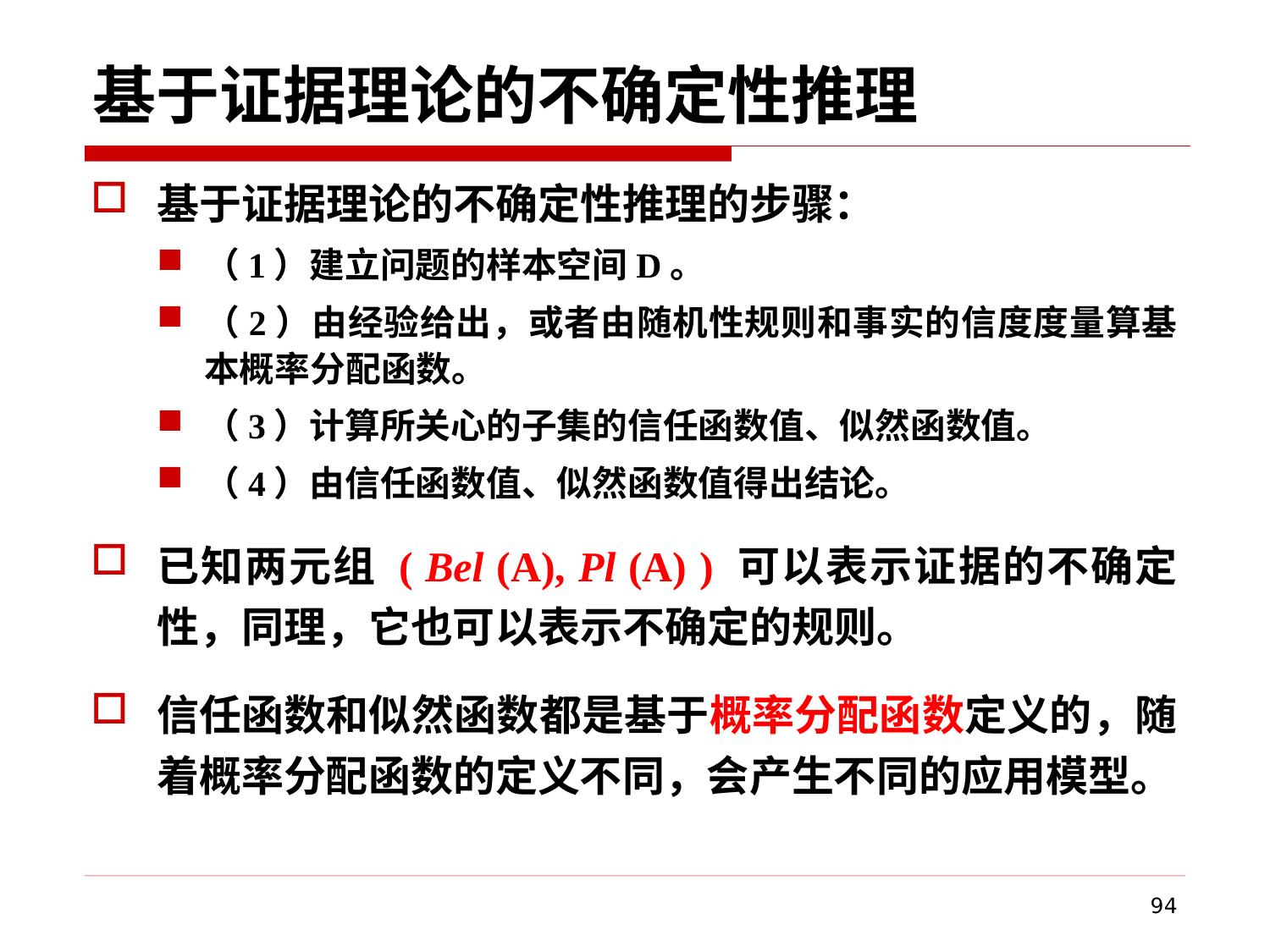

# 基于证据理论的不确定性推理
基于证据理论的不确定性推理的步骤：
（1）建立问题的样本空间D。
（2）由经验给出，或者由随机性规则和事实的信度度量算基本概率分配函数。
（3）计算所关心的子集的信任函数值、似然函数值。
（4）由信任函数值、似然函数值得出结论。
已知两元组 ( Bel (A), Pl (A) ) 可以表示证据的不确定性，同理，它也可以表示不确定的规则。
信任函数和似然函数都是基于概率分配函数定义的，随着概率分配函数的定义不同，会产生不同的应用模型。

94